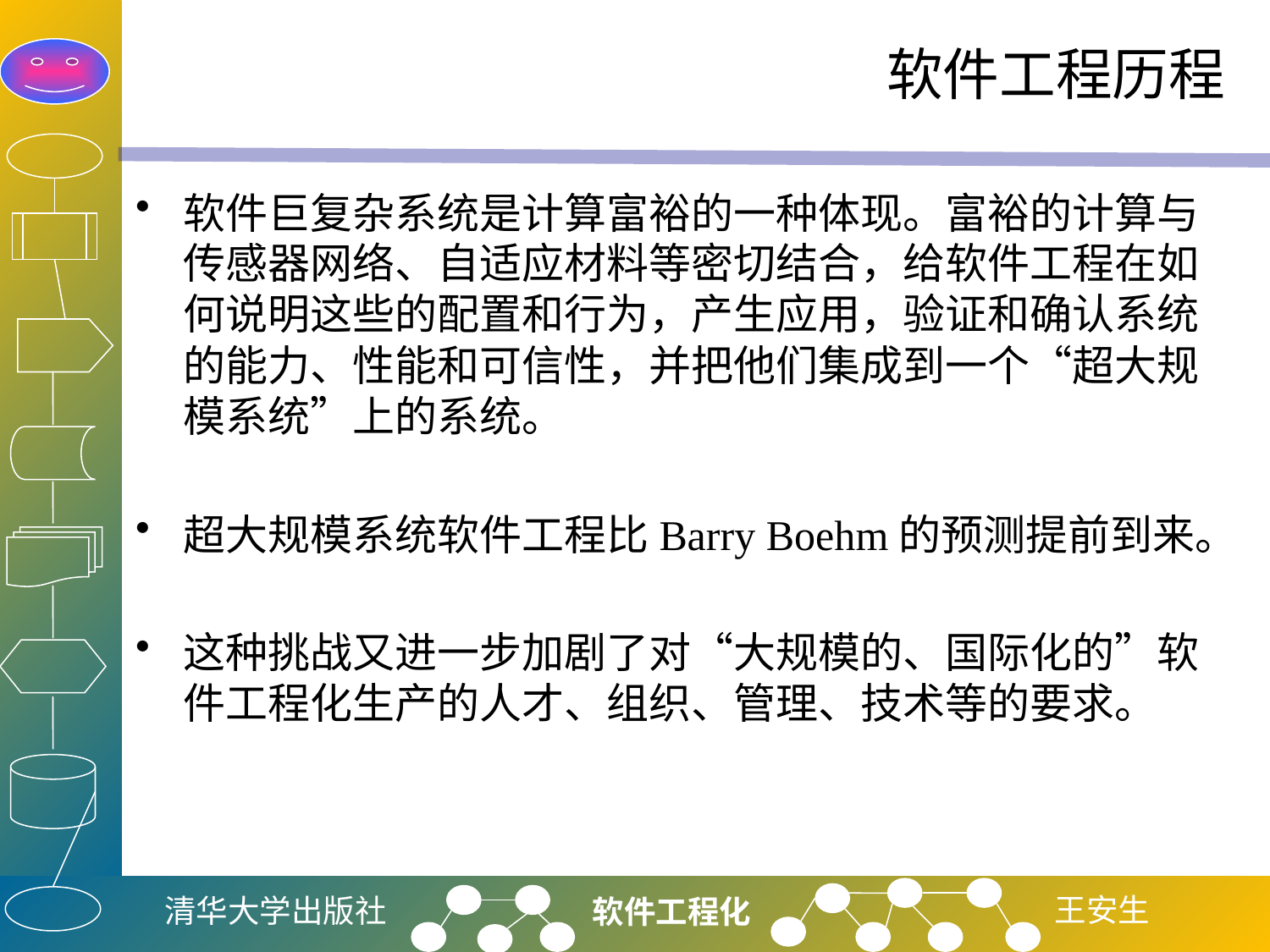

# 软件工程历程
软件巨复杂系统是计算富裕的一种体现。富裕的计算与传感器网络、自适应材料等密切结合，给软件工程在如何说明这些的配置和行为，产生应用，验证和确认系统的能力、性能和可信性，并把他们集成到一个“超大规模系统”上的系统。

超大规模系统软件工程比Barry Boehm的预测提前到来。

这种挑战又进一步加剧了对“大规模的、国际化的”软件工程化生产的人才、组织、管理、技术等的要求。